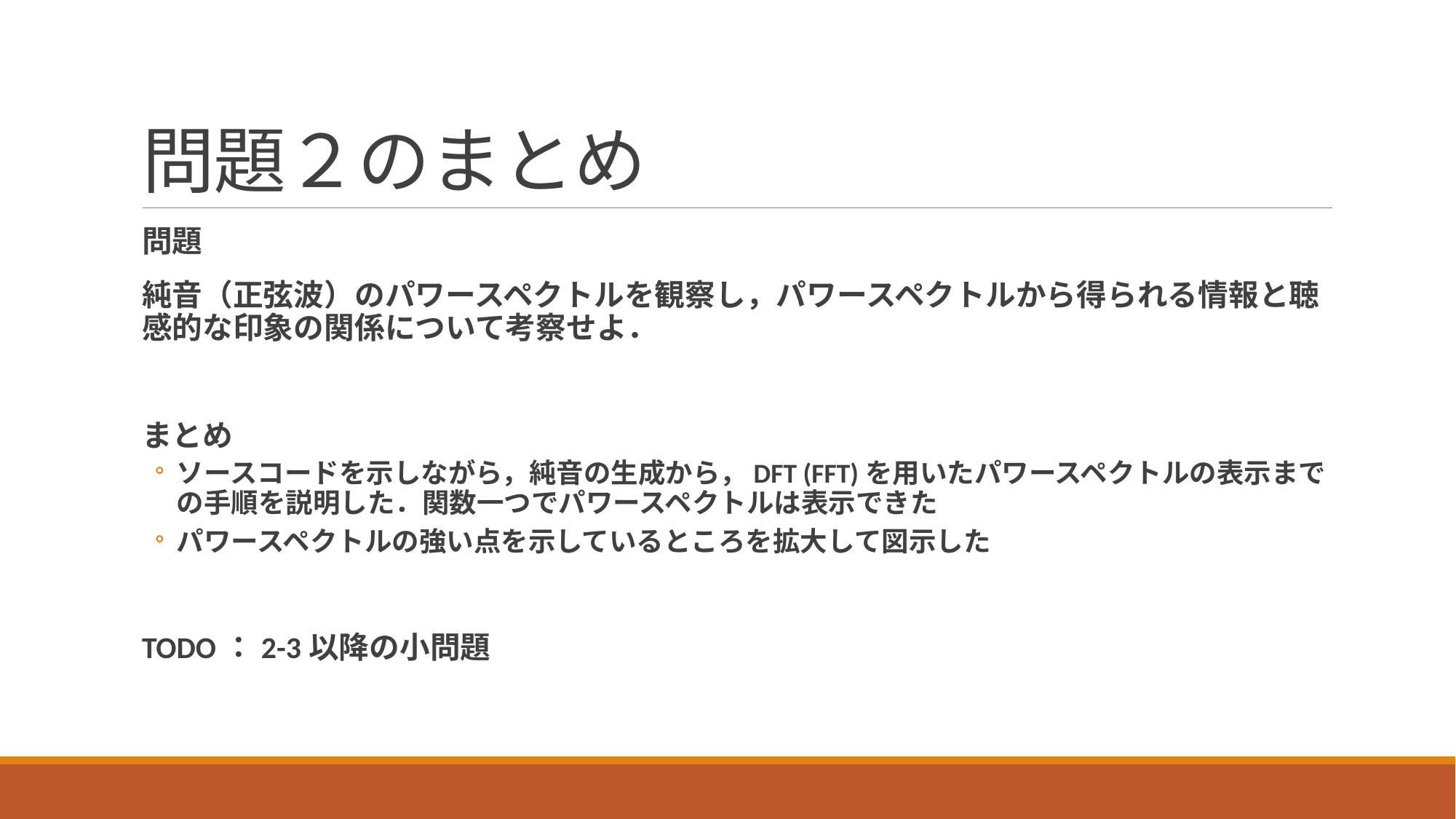

# 問題２のまとめ
問題
純音（正弦波）のパワースペクトルを観察し，パワースペクトルから得られる情報と聴感的な印象の関係について考察せよ．

まとめ
ソースコードを示しながら，純音の生成から，DFT (FFT)を用いたパワースペクトルの表示までの手順を説明した．関数一つでパワースペクトルは表示できた
パワースペクトルの強い点を示しているところを拡大して図示した

TODO：2-3以降の小問題